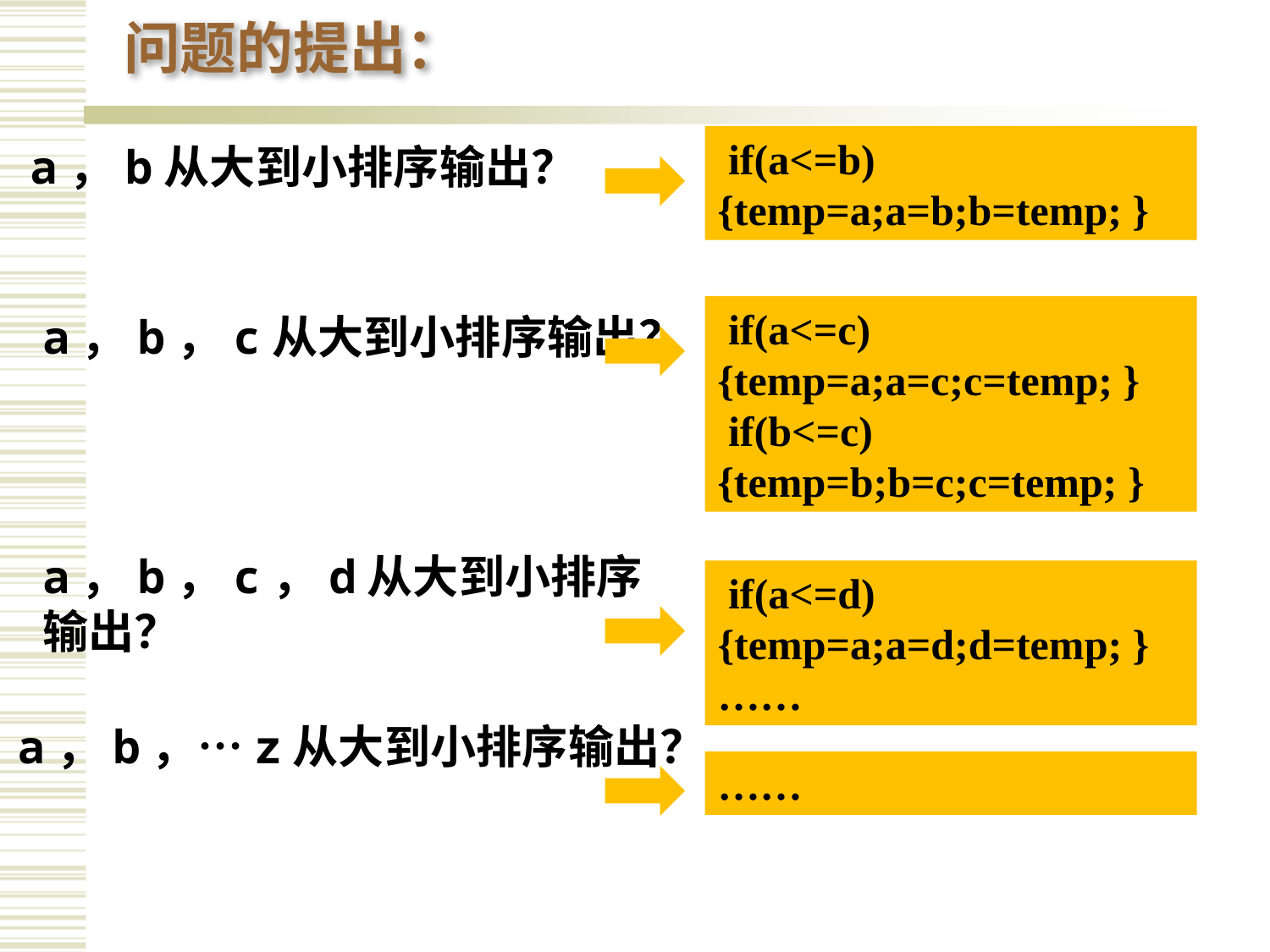

问题的提出：
 if(a<=b)
{temp=a;a=b;b=temp; }

a，b从大到小排序输出？
 if(a<=c)
{temp=a;a=c;c=temp; }
 if(b<=c)
{temp=b;b=c;c=temp; }

a，b，c从大到小排序输出？
a，b，c，d从大到小排序输出？
 if(a<=d)
{temp=a;a=d;d=temp; }
……

a，b，…z从大到小排序输出？
……